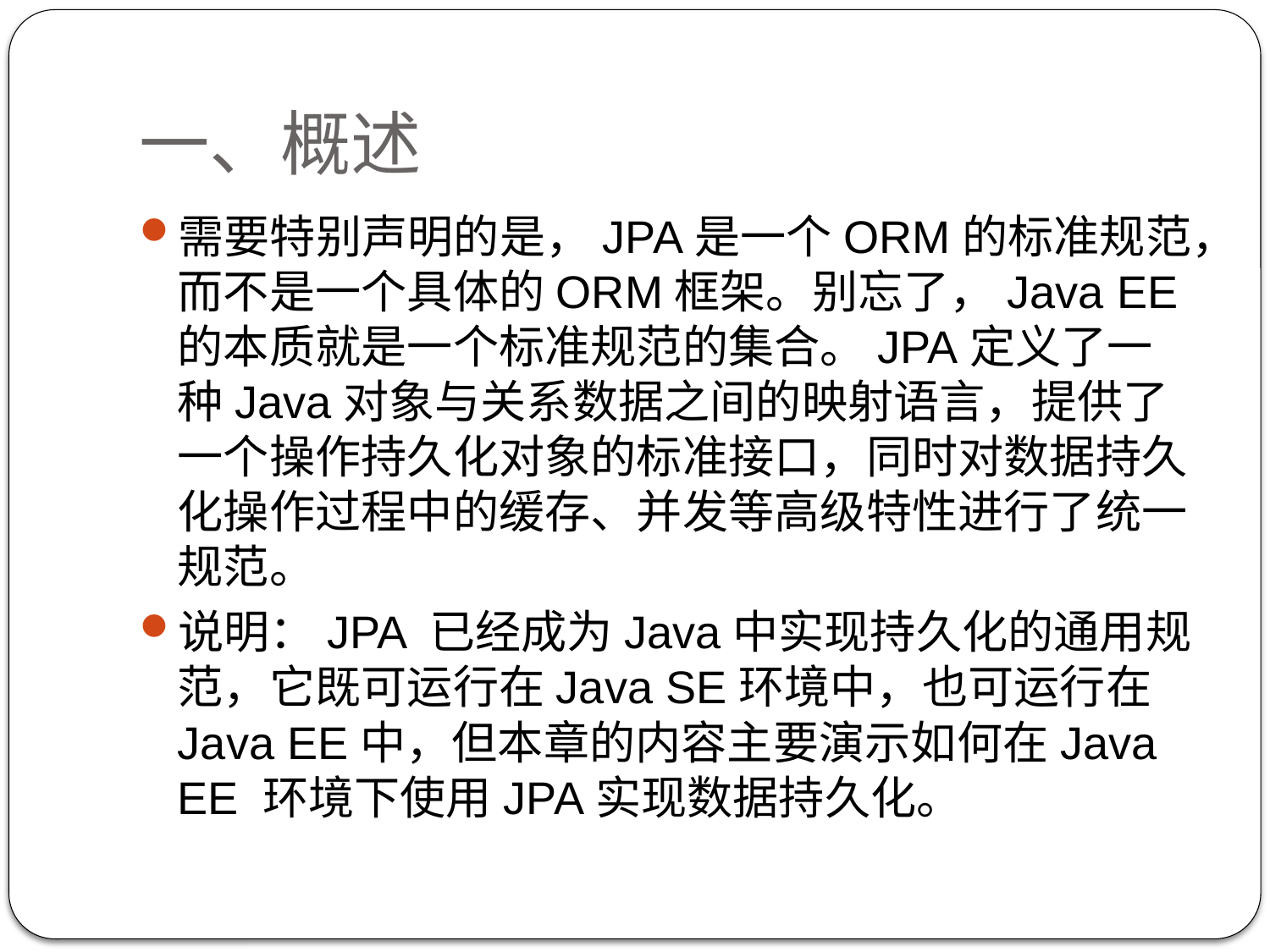

# 一、概述
需要特别声明的是，JPA是一个ORM的标准规范，而不是一个具体的ORM框架。别忘了，Java EE的本质就是一个标准规范的集合。JPA定义了一种Java对象与关系数据之间的映射语言，提供了一个操作持久化对象的标准接口，同时对数据持久化操作过程中的缓存、并发等高级特性进行了统一规范。
说明：JPA 已经成为Java中实现持久化的通用规范，它既可运行在Java SE环境中，也可运行在 Java EE中，但本章的内容主要演示如何在Java EE 环境下使用JPA实现数据持久化。